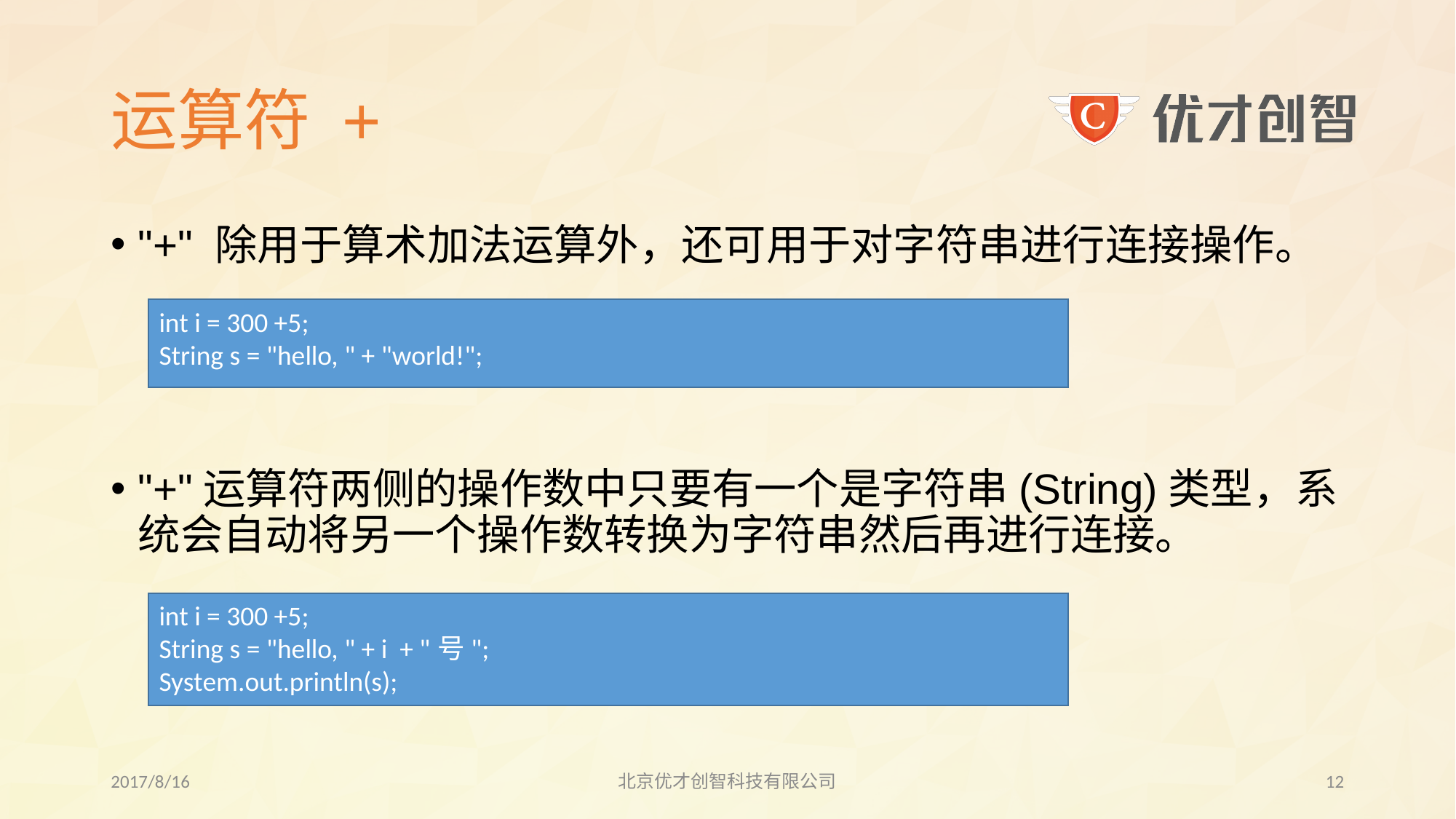

# 运算符 +
"+" 除用于算术加法运算外，还可用于对字符串进行连接操作。

"+"运算符两侧的操作数中只要有一个是字符串(String)类型，系统会自动将另一个操作数转换为字符串然后再进行连接。
int i = 300 +5;
String s = "hello, " + "world!";
int i = 300 +5;
String s = "hello, " + i  + "号";
System.out.println(s);
2017/8/16
北京优才创智科技有限公司
12